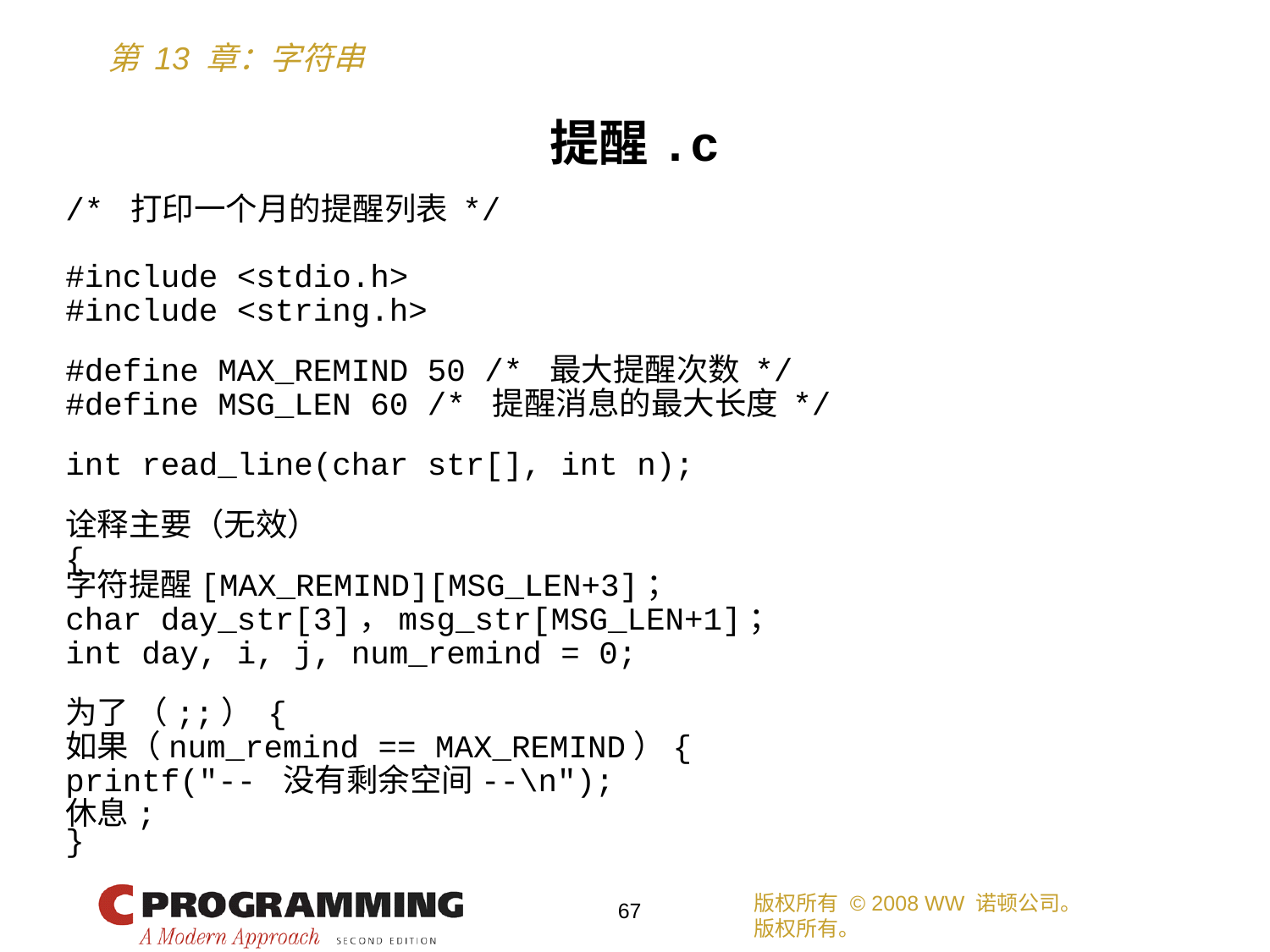

提醒.c

/* 打印一个月的提醒列表 */

#include <stdio.h>
#include <string.h>

#define MAX_REMIND 50 /* 最大提醒次数 */
#define MSG_LEN 60 /* 提醒消息的最大长度 */

int read_line(char str[], int n);

诠释主要（无效）
{
字符提醒[MAX_REMIND][MSG_LEN+3]；
char day_str[3]，msg_str[MSG_LEN+1]；
int day, i, j, num_remind = 0;

为了 （;;） {
如果（num_remind == MAX_REMIND）{
printf("-- 没有剩余空间--\n");
休息;
}
版权所有 © 2008 WW 诺顿公司。
版权所有。
67